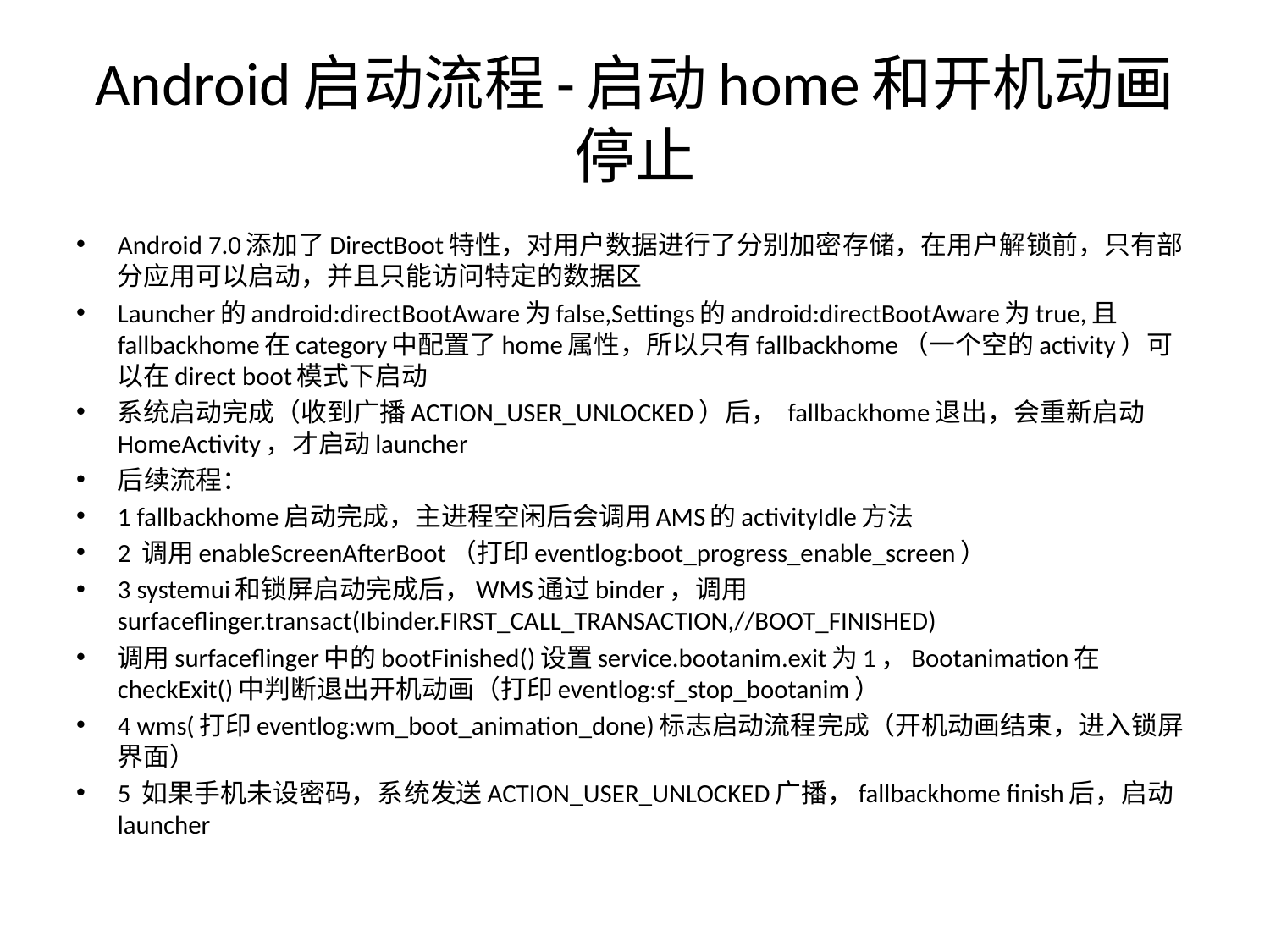

# Android启动流程-启动home和开机动画停止
Android 7.0添加了DirectBoot特性，对用户数据进行了分别加密存储，在用户解锁前，只有部分应用可以启动，并且只能访问特定的数据区
Launcher的android:directBootAware为false,Settings的android:directBootAware为true,且fallbackhome在category中配置了home属性，所以只有fallbackhome（一个空的activity）可以在direct boot模式下启动
系统启动完成（收到广播ACTION_USER_UNLOCKED）后， fallbackhome退出，会重新启动HomeActivity，才启动launcher
后续流程：
1 fallbackhome启动完成，主进程空闲后会调用AMS的activityIdle方法
2 调用enableScreenAfterBoot（打印eventlog:boot_progress_enable_screen）
3 systemui和锁屏启动完成后，WMS通过binder，调用surfaceflinger.transact(Ibinder.FIRST_CALL_TRANSACTION,//BOOT_FINISHED)
调用surfaceflinger中的bootFinished()设置service.bootanim.exit为1，Bootanimation在checkExit()中判断退出开机动画（打印eventlog:sf_stop_bootanim）
4 wms(打印eventlog:wm_boot_animation_done)标志启动流程完成（开机动画结束，进入锁屏界面）
5 如果手机未设密码，系统发送ACTION_USER_UNLOCKED广播，fallbackhome finish后，启动launcher